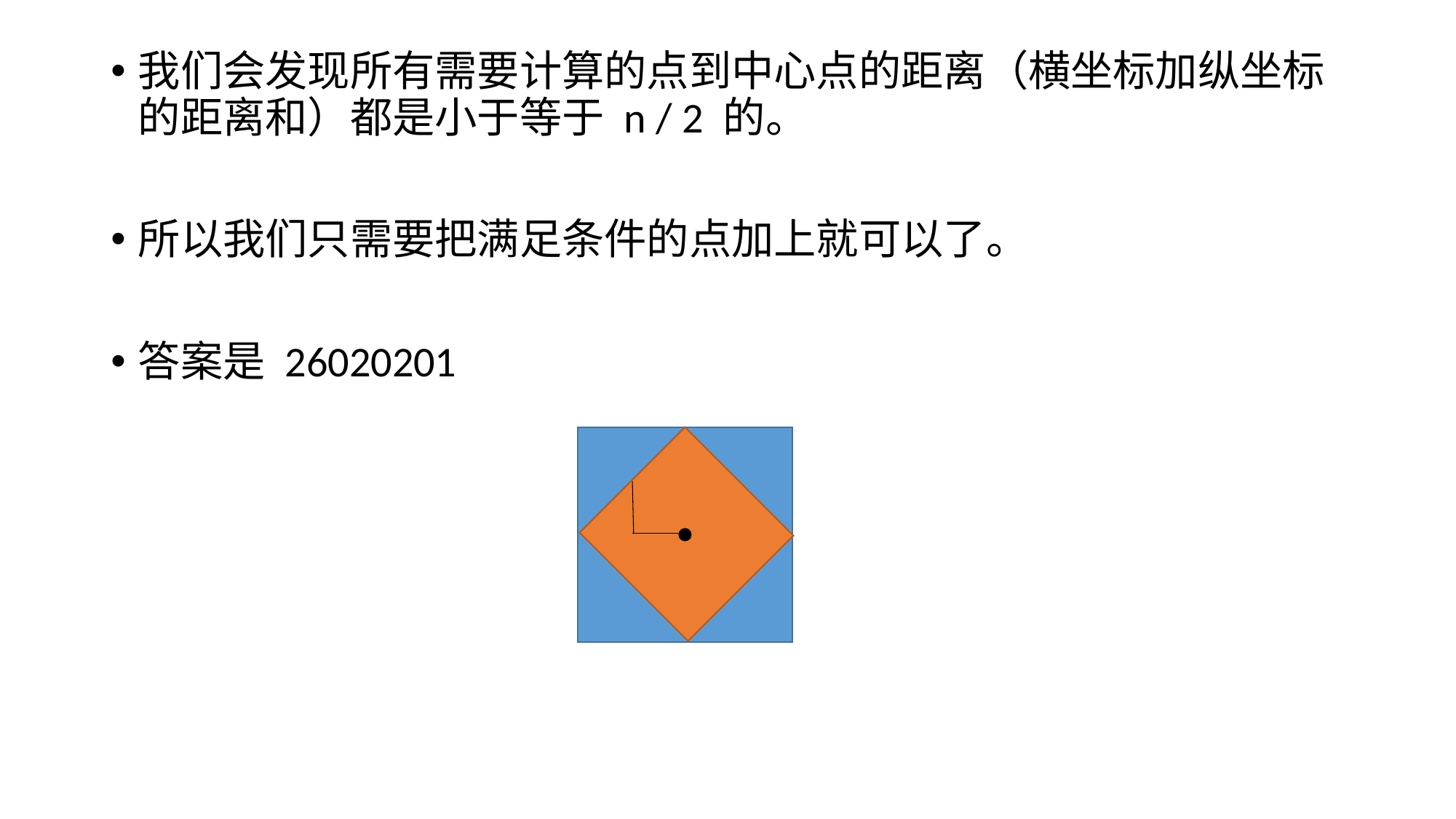

我们会发现所有需要计算的点到中心点的距离（横坐标加纵坐标的距离和）都是小于等于 n / 2 的。

所以我们只需要把满足条件的点加上就可以了。

答案是 26020201